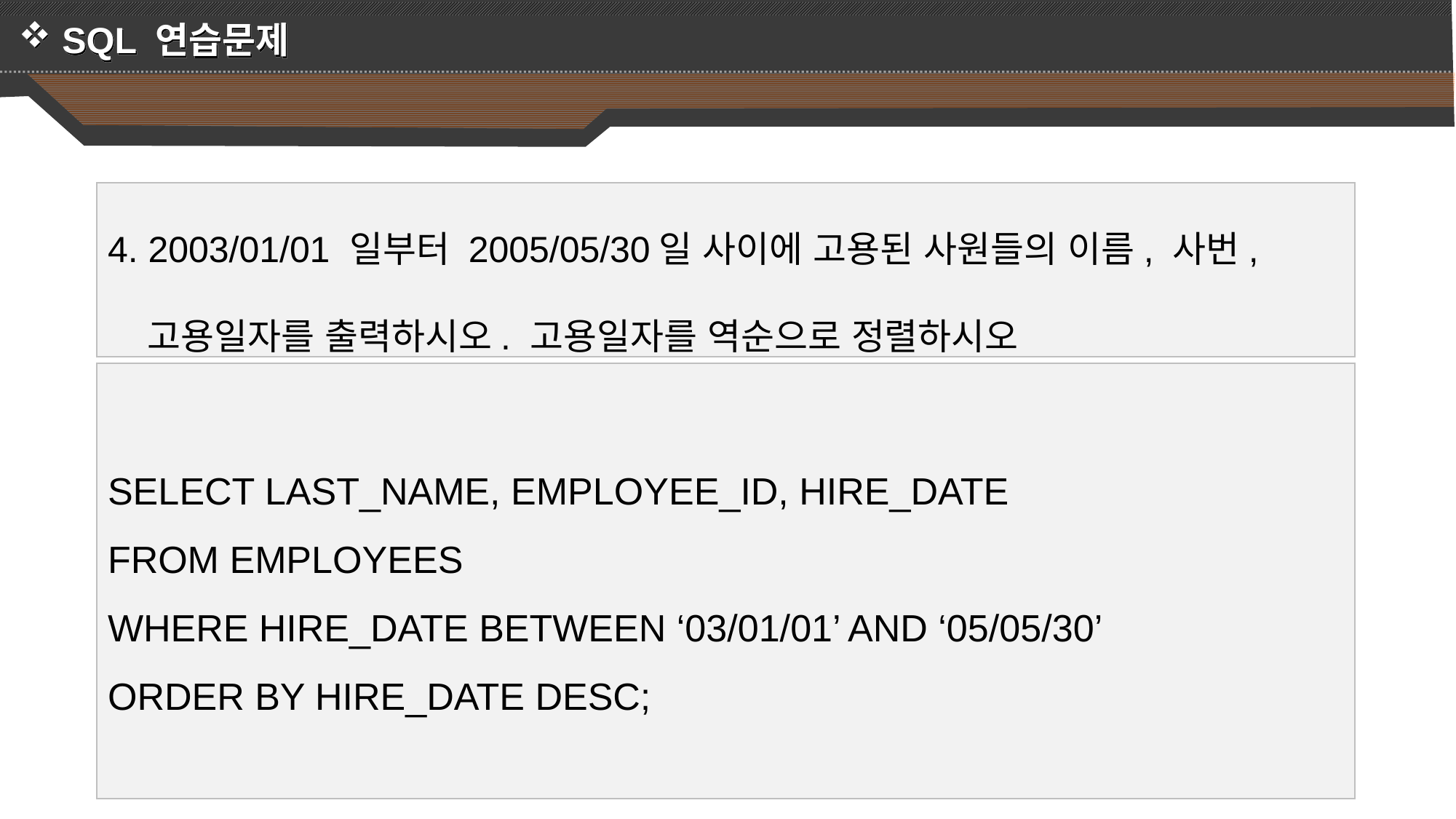

SQL 연습문제

4. 2003/01/01 일부터 2005/05/30일 사이에 고용된 사원들의 이름, 사번,
   고용일자를 출력하시오. 고용일자를 역순으로 정렬하시오
SELECT LAST_NAME, EMPLOYEE_ID, HIRE_DATE
FROM EMPLOYEES
WHERE HIRE_DATE BETWEEN ‘03/01/01’ AND ‘05/05/30’
ORDER BY HIRE_DATE DESC;